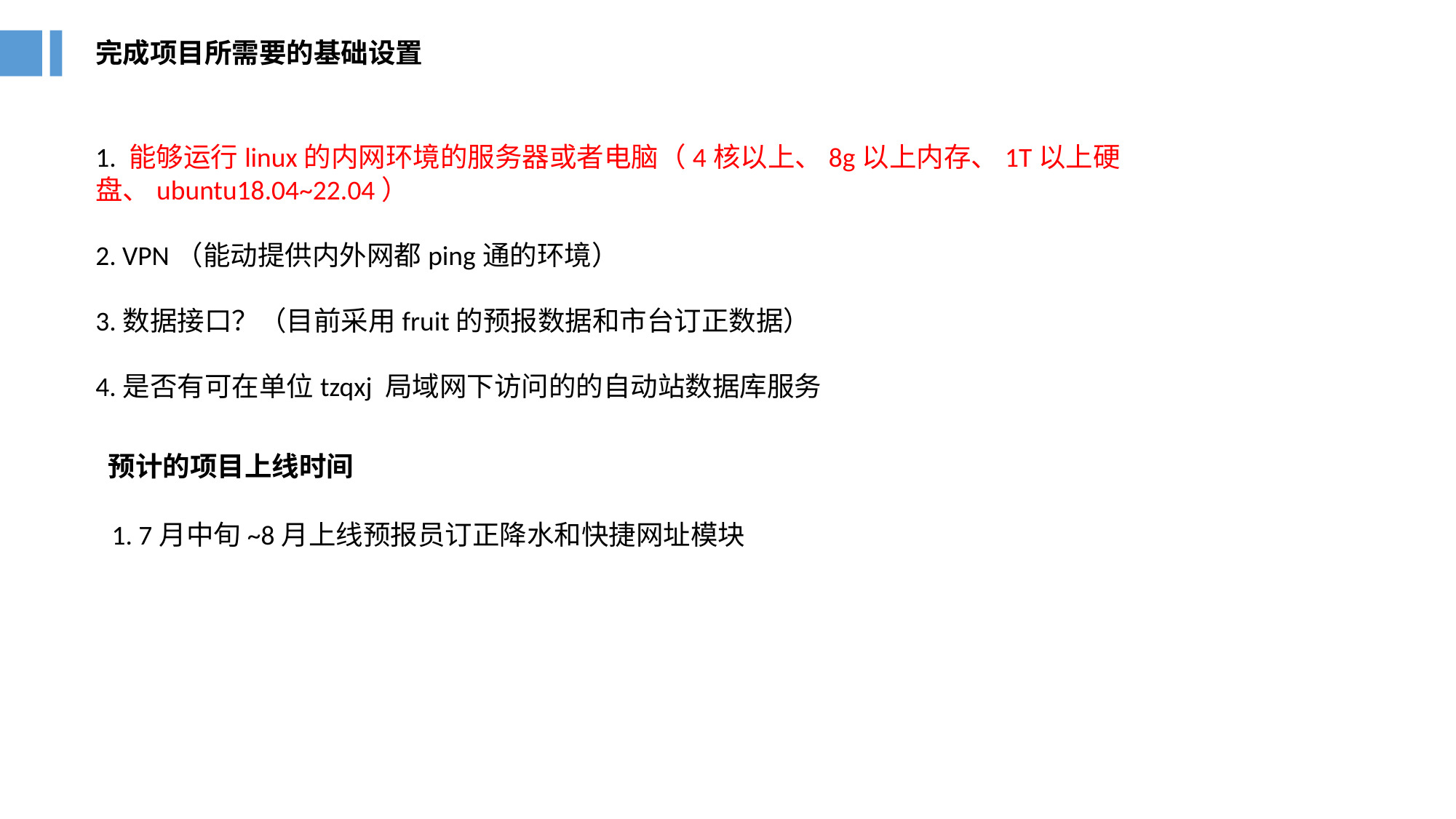

完成项目所需要的基础设置

1. 能够运行linux的内网环境的服务器或者电脑（4核以上、8g以上内存、1T以上硬盘、ubuntu18.04~22.04）

2. VPN（能动提供内外网都ping通的环境）

3.数据接口？（目前采用fruit的预报数据和市台订正数据）

4.是否有可在单位tzqxj 局域网下访问的的自动站数据库服务

 预计的项目上线时间
1. 7月中旬~8月上线预报员订正降水和快捷网址模块